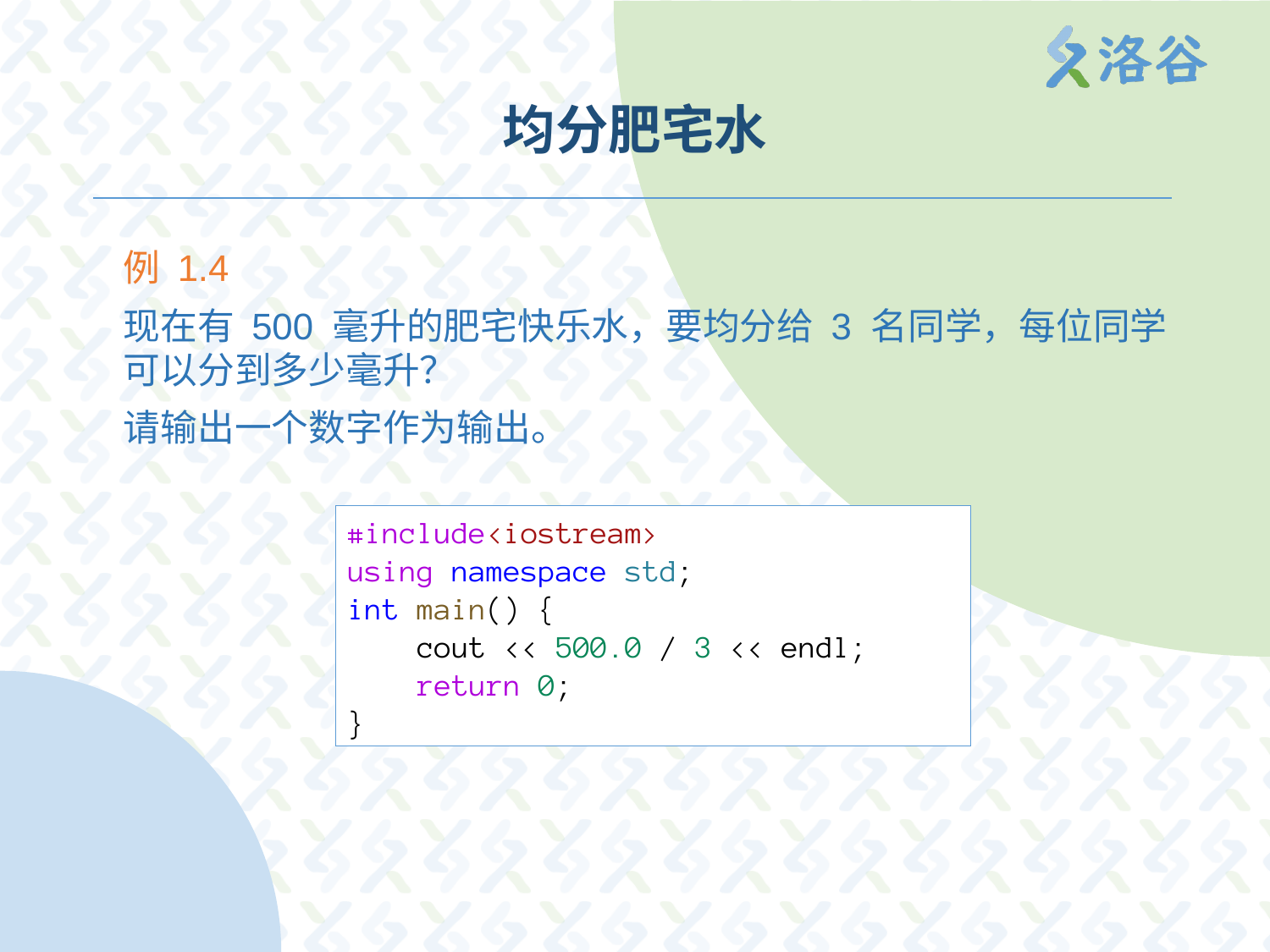

# 均分肥宅水
例 1.4
现在有 500 毫升的肥宅快乐水，要均分给 3 名同学，每位同学可以分到多少毫升？
请输出一个数字作为输出。
#include<iostream>
using namespace std;
int main() {
    cout << 500.0 / 3 << endl;
    return 0;
}